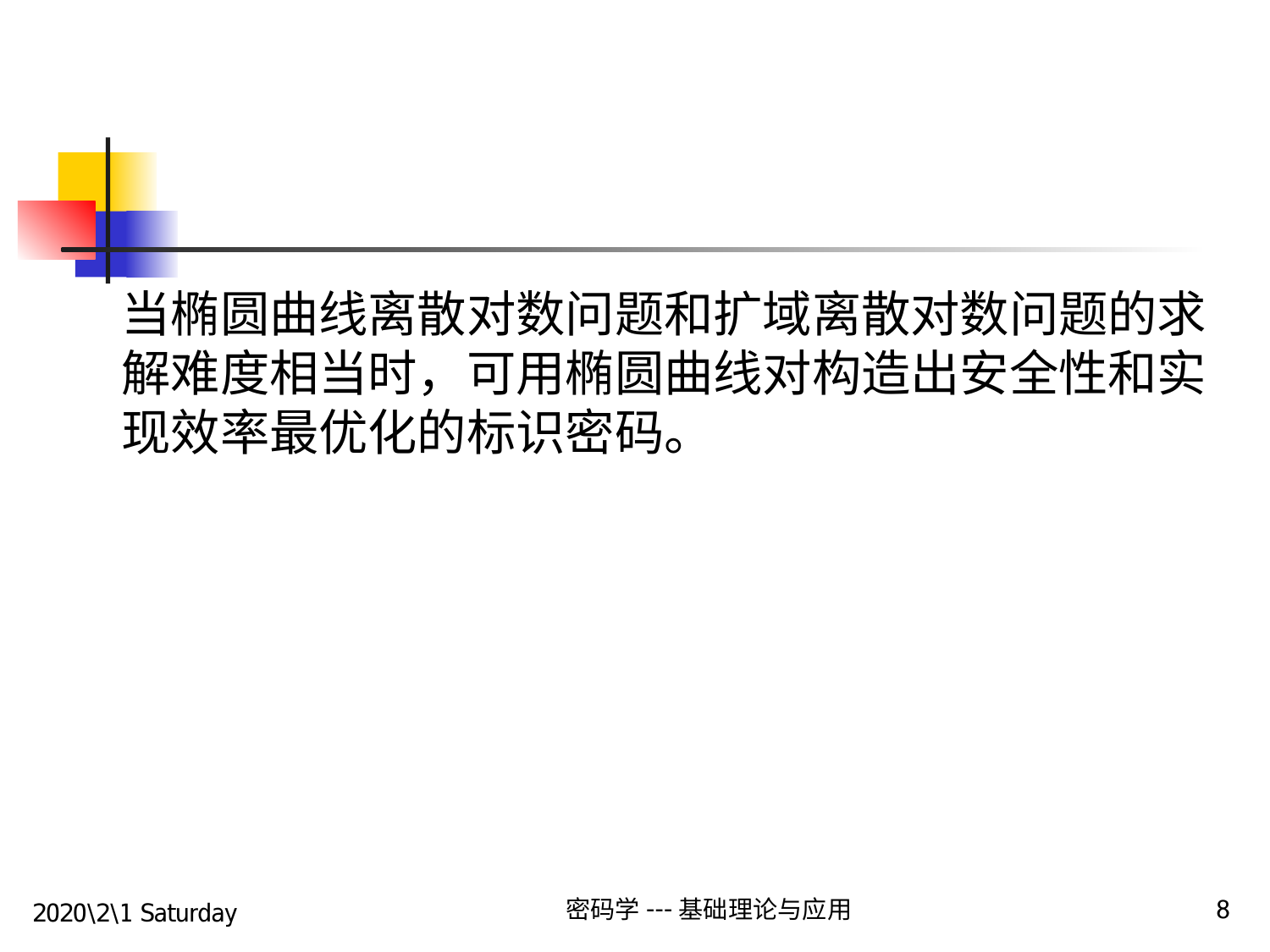

当椭圆曲线离散对数问题和扩域离散对数问题的求解难度相当时，可用椭圆曲线对构造出安全性和实现效率最优化的标识密码。

密码学---基础理论与应用
8
2020\2\1 Saturday